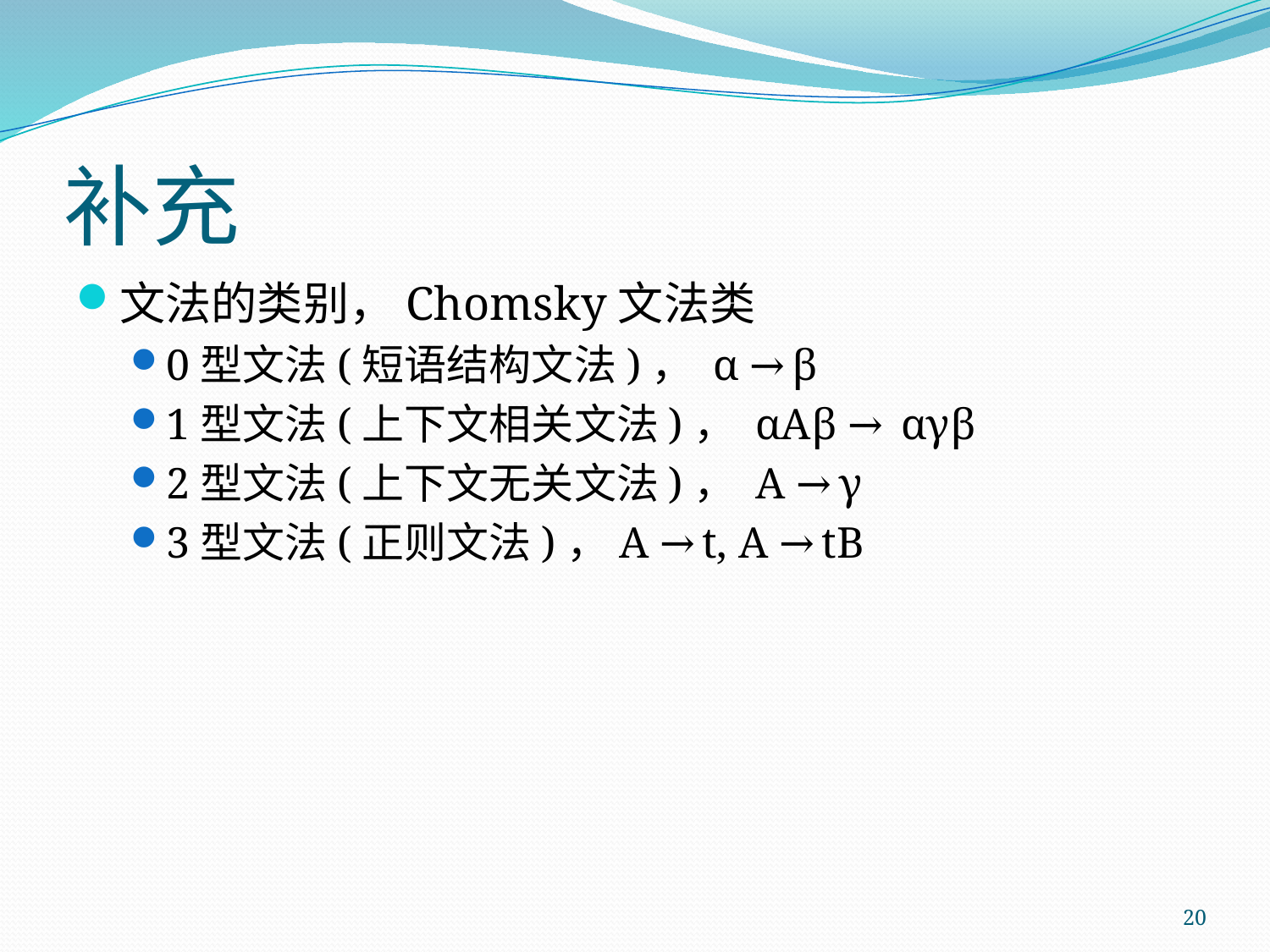

# 补充
文法的类别，Chomsky文法类
0型文法(短语结构文法)， α →β
1型文法(上下文相关文法)， αAβ → αγβ
2型文法(上下文无关文法)， A →γ
3型文法(正则文法)，A →t, A →tB
20